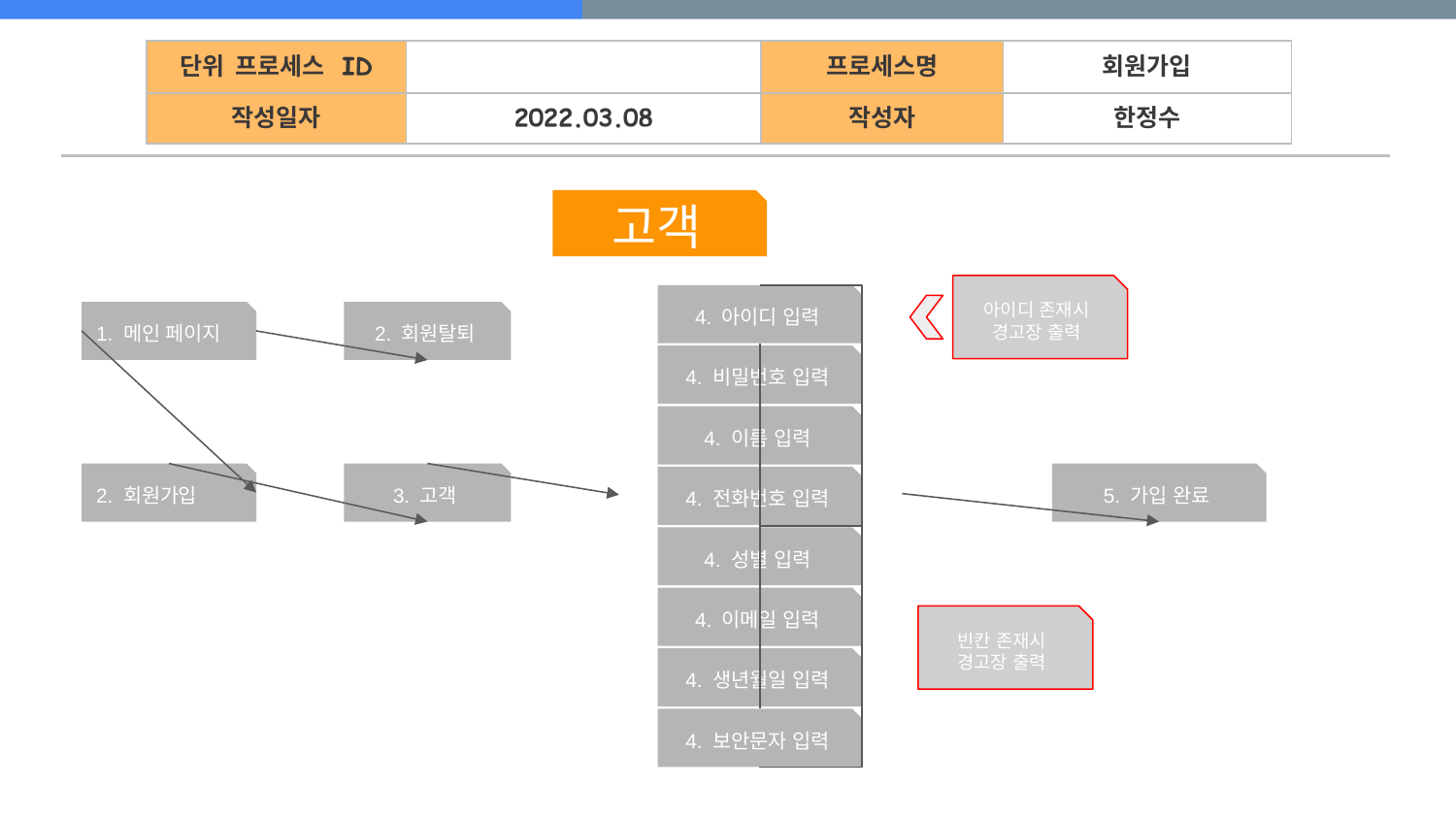

| 단위 프로세스 ID |  | 프로세스명 | 회원가입 |
| --- | --- | --- | --- |
| 작성일자 | 2022.03.08 | 작성자 | 한정수 |
고객
아이디 존재시
경고장 출력
4. 아이디 입력

1. 메인 페이지
2. 회원탈퇴
4. 비밀번호 입력
4. 이름 입력
5. 가입 완료
2. 회원가입
3. 고객
4. 전화번호 입력
4. 성별 입력
4. 이메일 입력
빈칸 존재시
경고장 출력
4. 생년월일 입력
4. 보안문자 입력